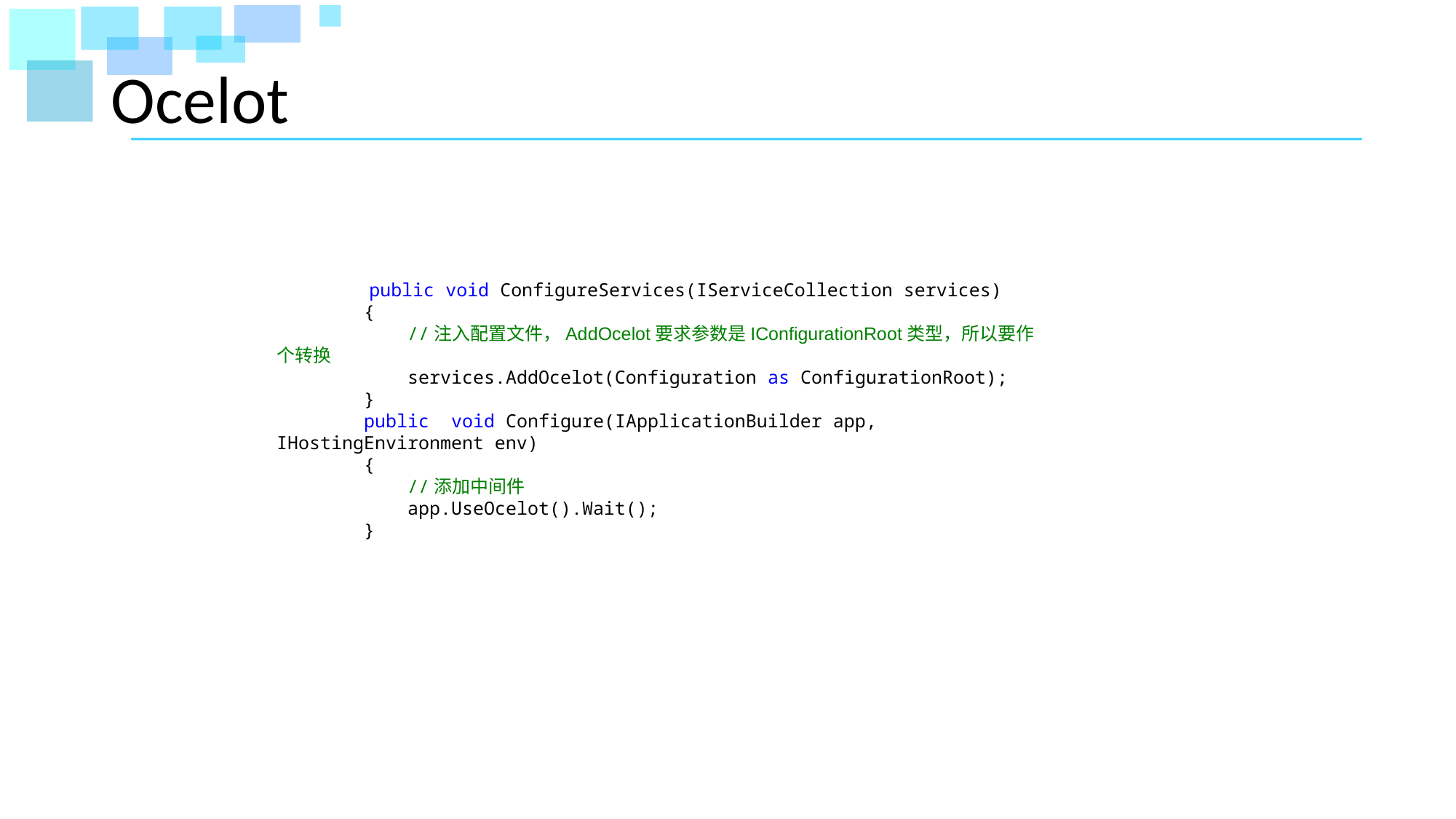

# Ocelot
         public void ConfigureServices(IServiceCollection services)
        {
            //注入配置文件，AddOcelot要求参数是IConfigurationRoot类型，所以要作个转换
            services.AddOcelot(Configuration as ConfigurationRoot);
        }
        public  void Configure(IApplicationBuilder app, IHostingEnvironment env)
        {
            //添加中间件
            app.UseOcelot().Wait();
        }